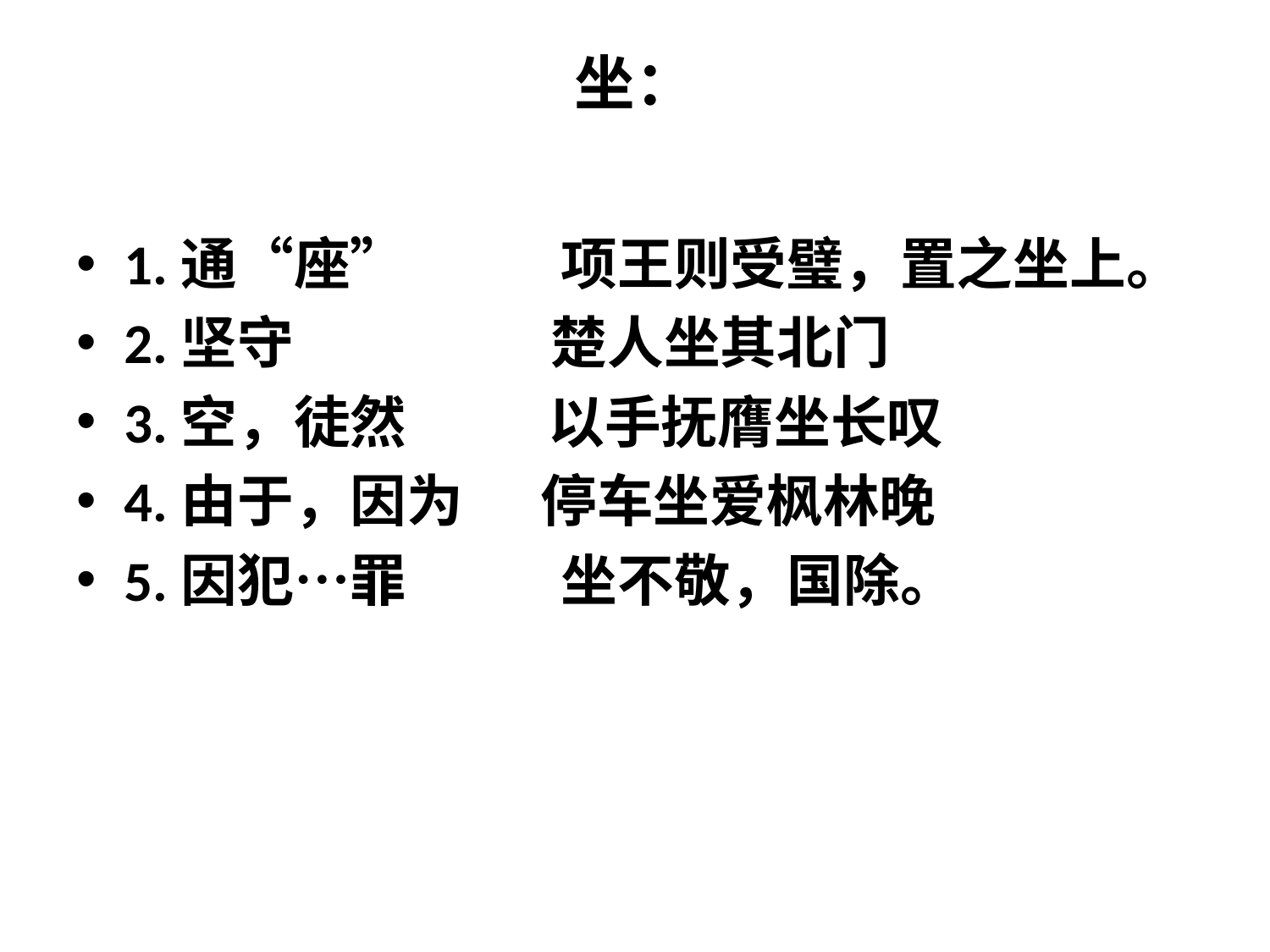

# 坐：
1.通“座”            项王则受璧，置之坐上。
2.坚守                    楚人坐其北门
3.空，徒然           以手抚膺坐长叹
4.由于，因为      停车坐爱枫林晚
5.因犯…罪            坐不敬，国除。